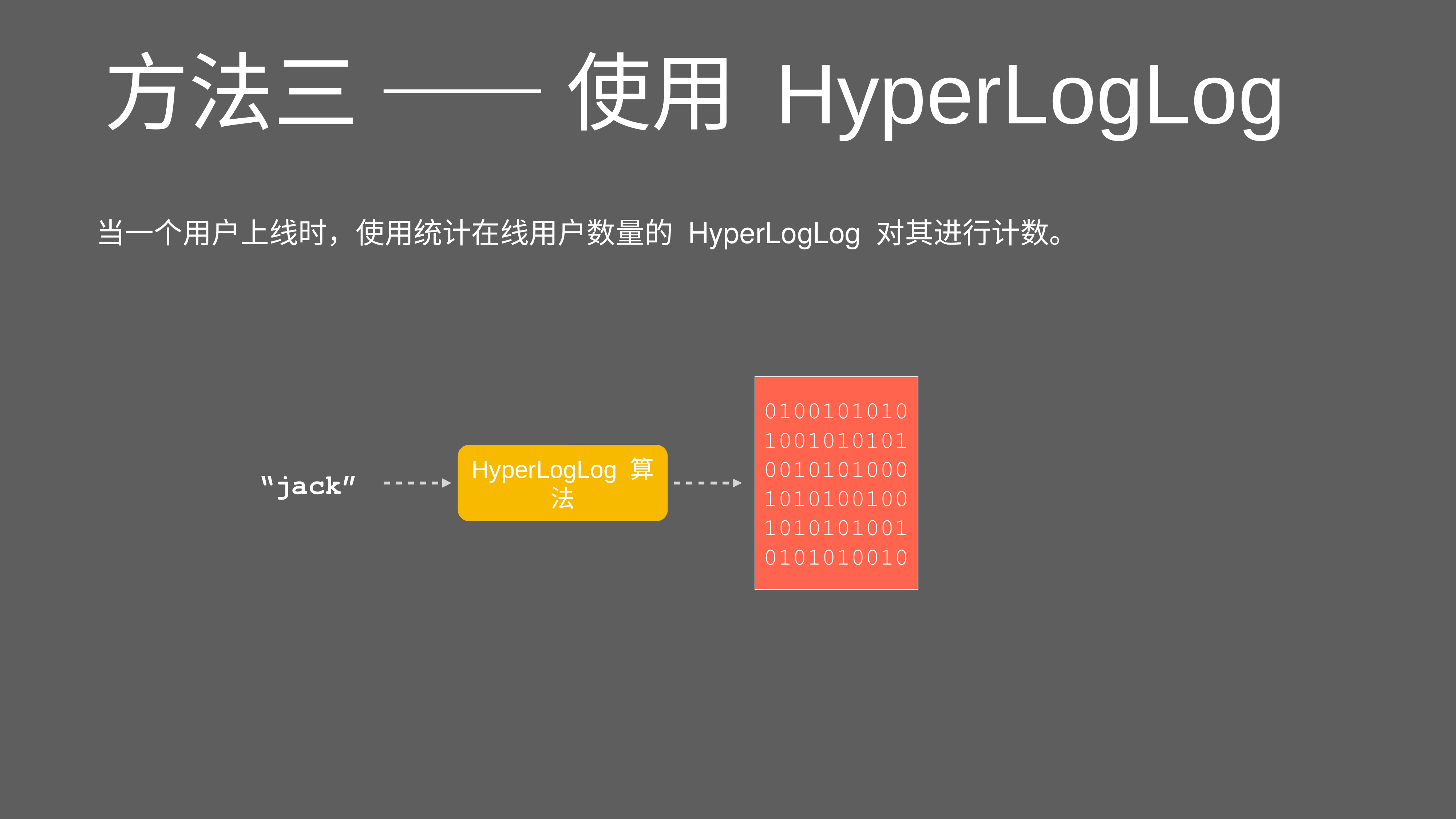

# 方法三 —— 使用 HyperLogLog
当一个用户上线时，使用统计在线用户数量的 HyperLogLog 对其进行计数。
| 010010101010010101010010101000101010010010101010010101010010 |
| --- |
HyperLogLog 算法
“jack”